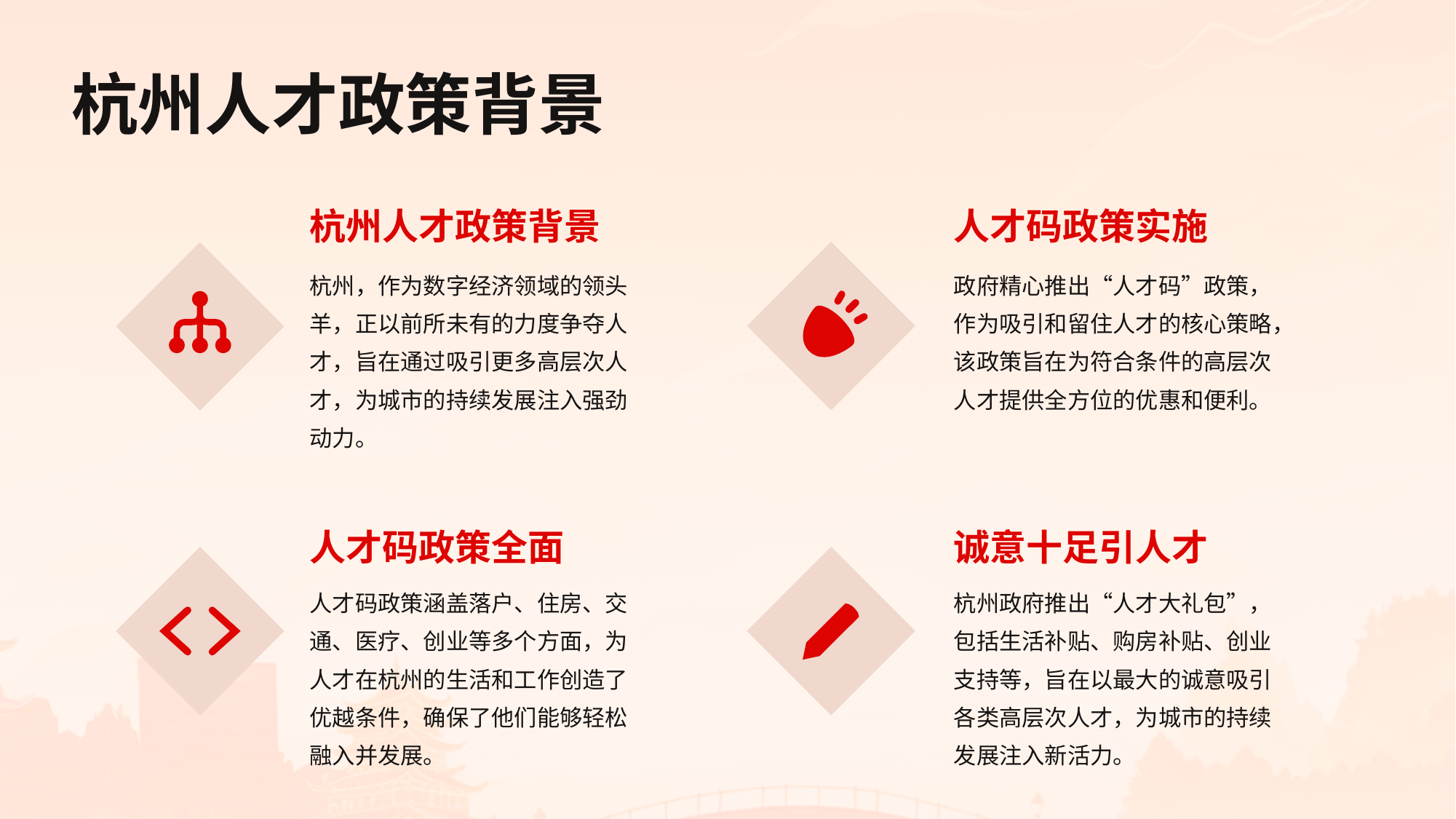

杭州人才政策背景
杭州人才政策背景
人才码政策实施
杭州，作为数字经济领域的领头羊，正以前所未有的力度争夺人才，旨在通过吸引更多高层次人才，为城市的持续发展注入强劲动力。
政府精心推出“人才码”政策，作为吸引和留住人才的核心策略，该政策旨在为符合条件的高层次人才提供全方位的优惠和便利。

人才码政策全面
诚意十足引人才

人才码政策涵盖落户、住房、交通、医疗、创业等多个方面，为人才在杭州的生活和工作创造了优越条件，确保了他们能够轻松融入并发展。
杭州政府推出“人才大礼包”，包括生活补贴、购房补贴、创业支持等，旨在以最大的诚意吸引各类高层次人才，为城市的持续发展注入新活力。